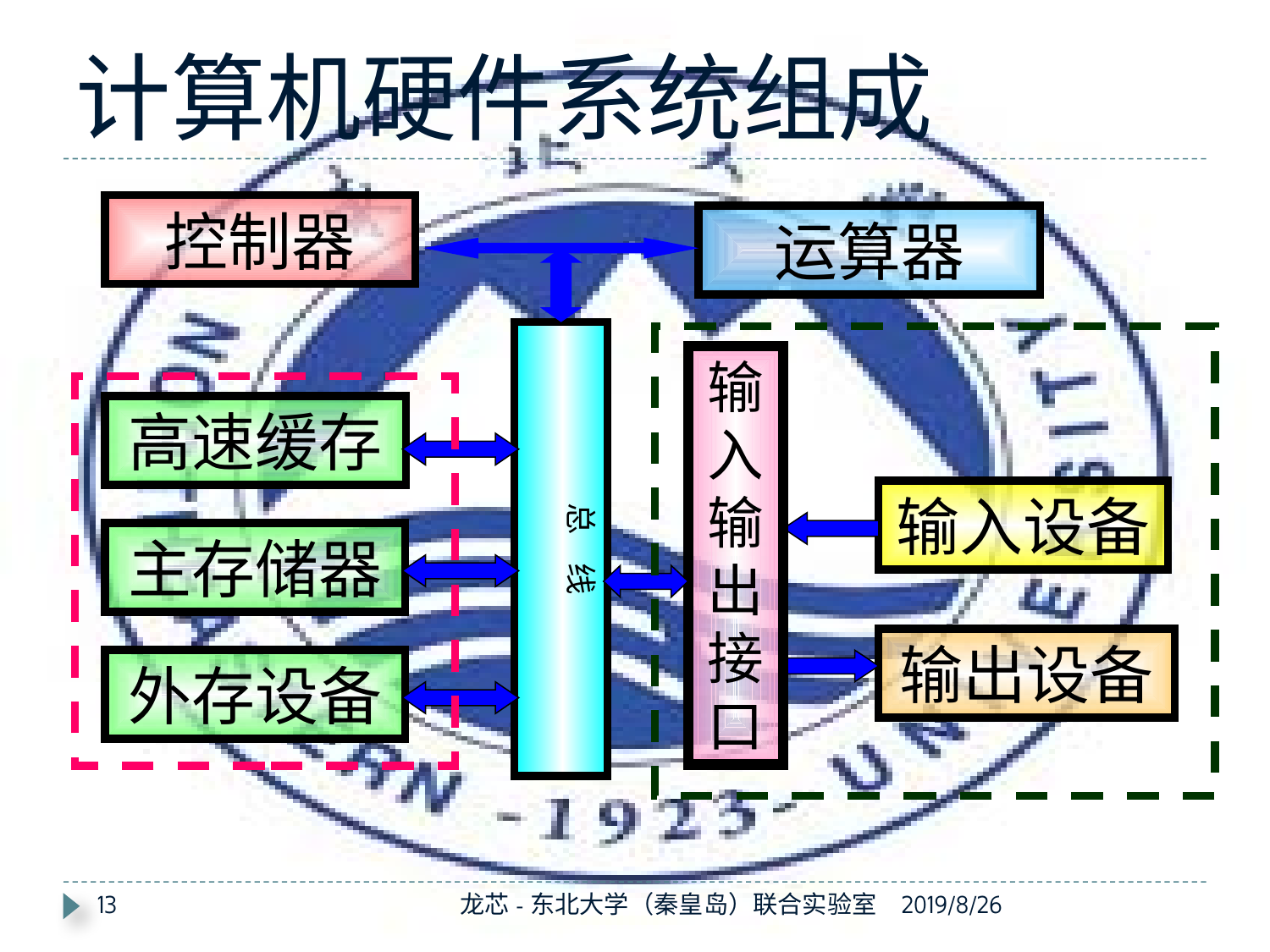

# 计算机硬件系统组成
控制器
运算器

总    线

输入输出接 口

高速缓存

输入设备

主存储器

输出设备
外存设备

13
龙芯-东北大学（秦皇岛）联合实验室
2019/8/26